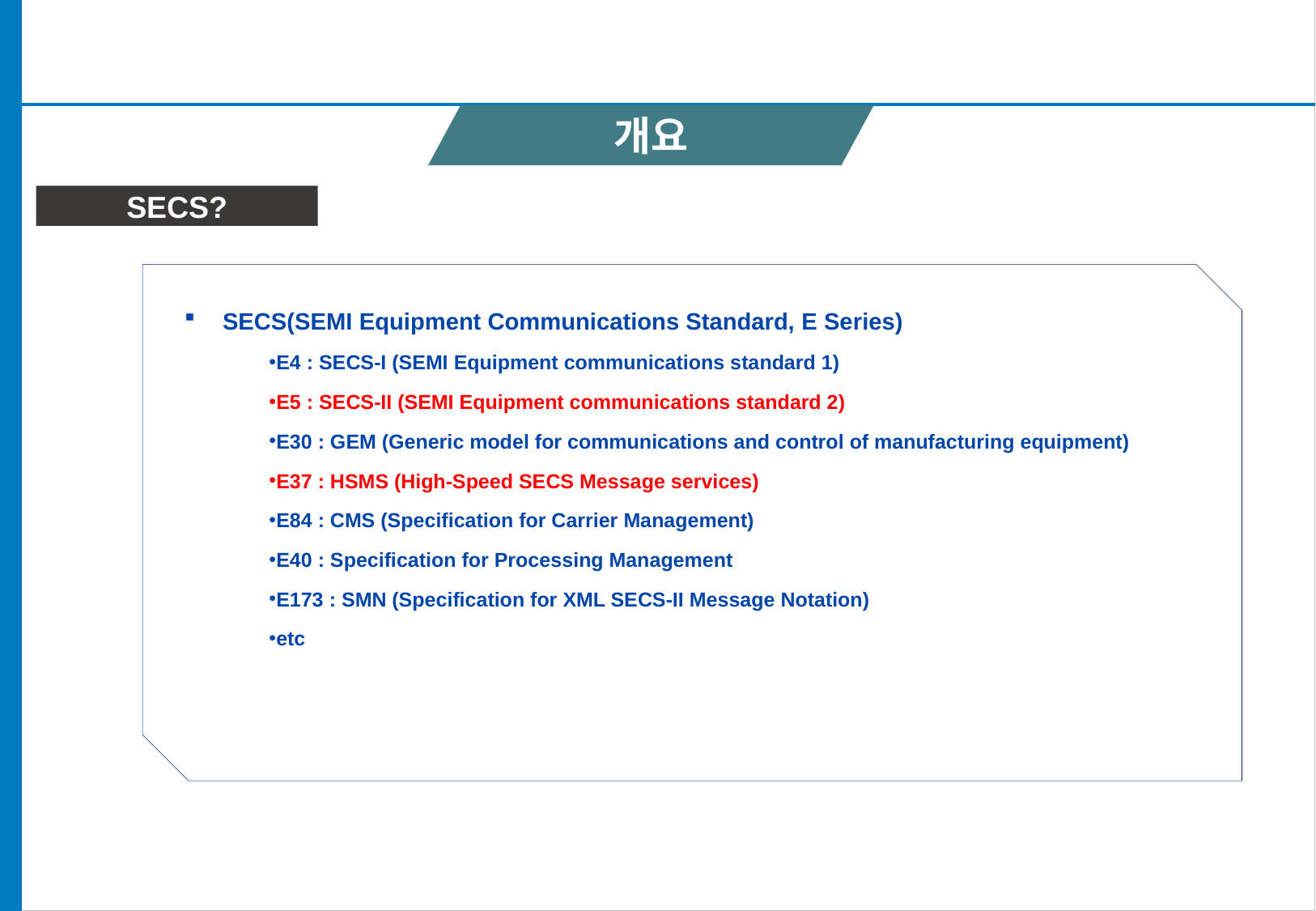

개요
SECS?
SECS(SEMI Equipment Communications Standard, E Series)
E4 : SECS-I (SEMI Equipment communications standard 1)
E5 : SECS-II (SEMI Equipment communications standard 2)
E30 : GEM (Generic model for communications and control of manufacturing equipment)
E37 : HSMS (High-Speed SECS Message services)
E84 : CMS (Specification for Carrier Management)
E40 : Specification for Processing Management
E173 : SMN (Specification for XML SECS-II Message Notation)
etc